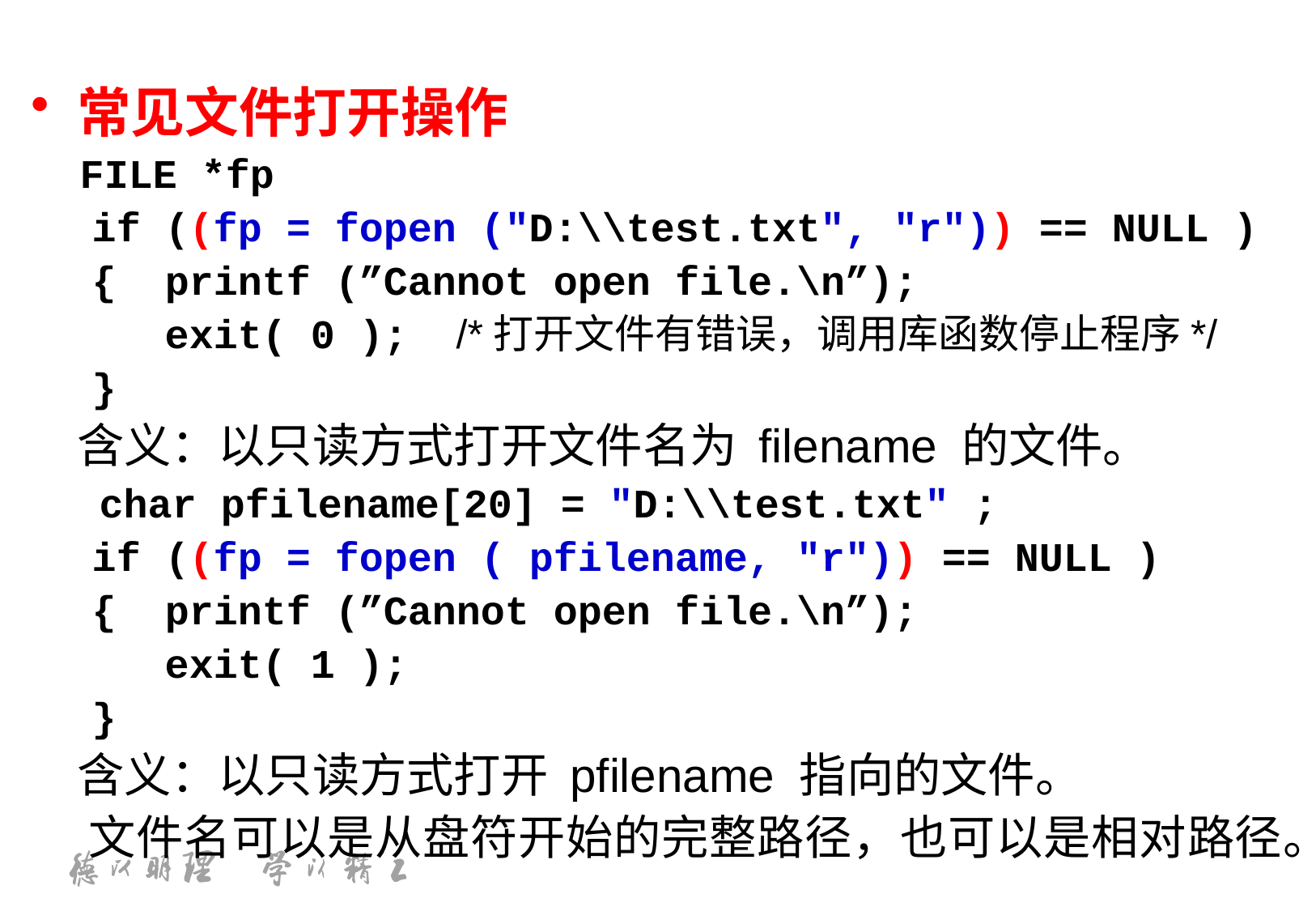

常见文件打开操作
  FILE *fp
if ((fp = fopen ("D:\\test.txt", "r")) == NULL )
{  printf (”Cannot open file.\n”);
   exit( 0 );  /*打开文件有错误，调用库函数停止程序*/
}
	含义：以只读方式打开文件名为 filename 的文件。
      char pfilename[20] = "D:\\test.txt" ;
if ((fp = fopen ( pfilename, "r")) == NULL )
{  printf (”Cannot open file.\n”);
   exit( 1 );
}
	含义：以只读方式打开 pfilename 指向的文件。
    文件名可以是从盘符开始的完整路径，也可以是相对路径。